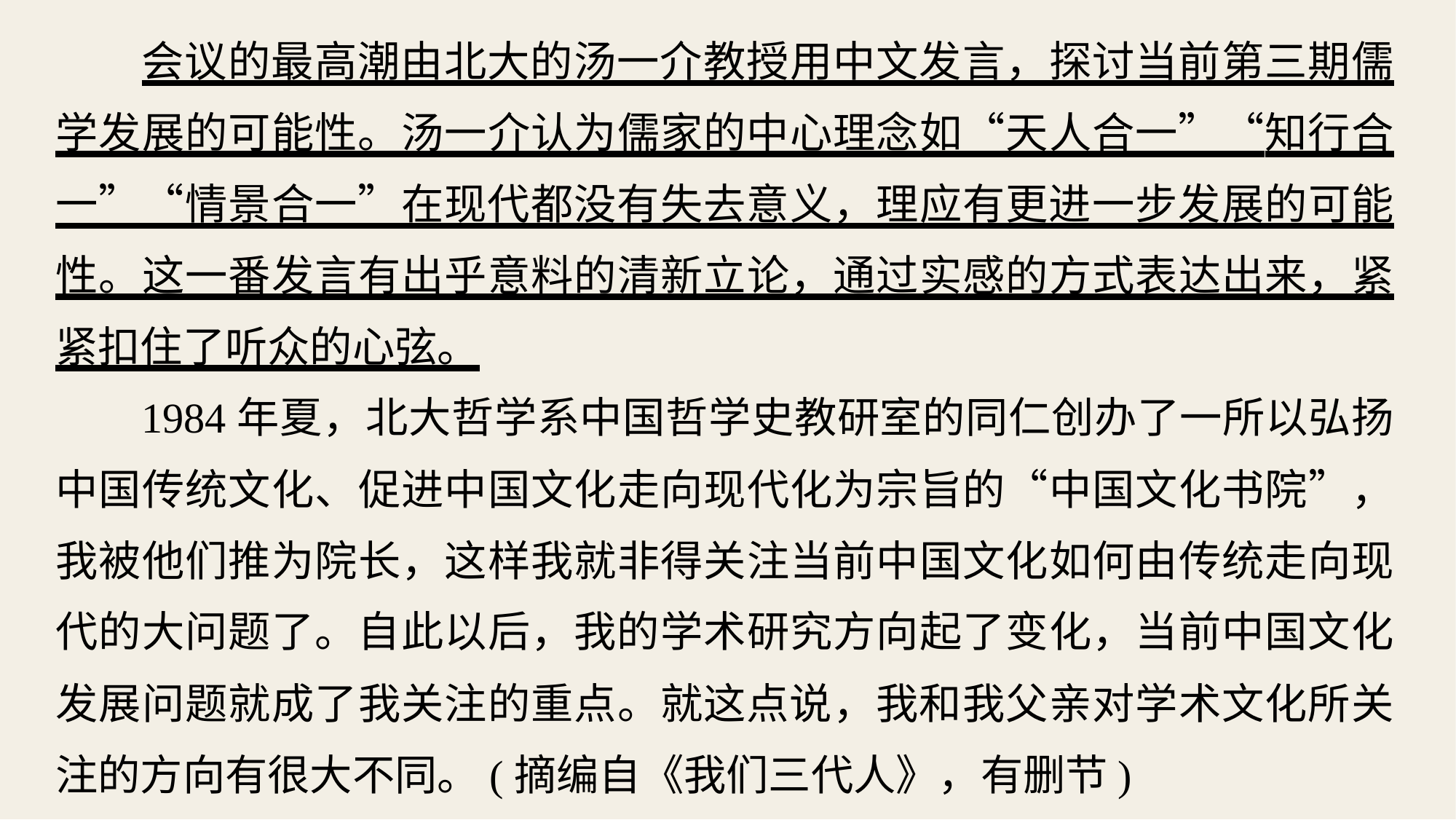

会议的最高潮由北大的汤一介教授用中文发言，探讨当前第三期儒学发展的可能性。汤一介认为儒家的中心理念如“天人合一”“知行合一”“情景合一”在现代都没有失去意义，理应有更进一步发展的可能性。这一番发言有出乎意料的清新立论，通过实感的方式表达出来，紧紧扣住了听众的心弦。
1984年夏，北大哲学系中国哲学史教研室的同仁创办了一所以弘扬中国传统文化、促进中国文化走向现代化为宗旨的“中国文化书院”，我被他们推为院长，这样我就非得关注当前中国文化如何由传统走向现代的大问题了。自此以后，我的学术研究方向起了变化，当前中国文化发展问题就成了我关注的重点。就这点说，我和我父亲对学术文化所关注的方向有很大不同。(摘编自《我们三代人》，有删节)